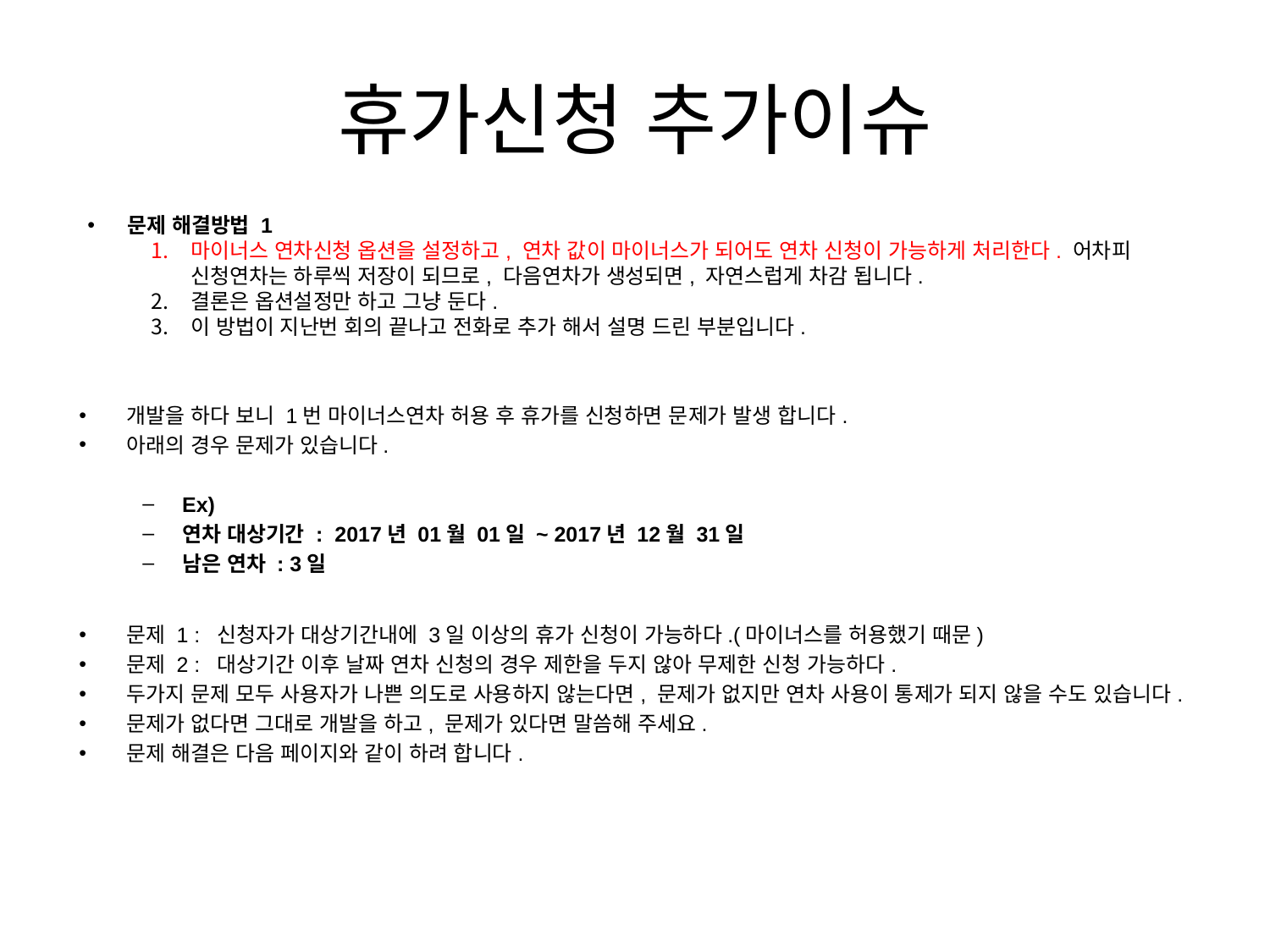

# 휴가신청 추가이슈
문제 해결방법 1
마이너스 연차신청 옵션을 설정하고, 연차 값이 마이너스가 되어도 연차 신청이 가능하게 처리한다. 어차피 신청연차는 하루씩 저장이 되므로, 다음연차가 생성되면, 자연스럽게 차감 됩니다.
결론은 옵션설정만 하고 그냥 둔다.
이 방법이 지난번 회의 끝나고 전화로 추가 해서 설명 드린 부분입니다.

개발을 하다 보니 1번 마이너스연차 허용 후 휴가를 신청하면 문제가 발생 합니다.
아래의 경우 문제가 있습니다.

Ex)
연차 대상기간 :  2017년 01월 01일 ~ 2017년 12월 31일
남은 연차 : 3일

문제 1 :  신청자가 대상기간내에 3일 이상의 휴가 신청이 가능하다.(마이너스를 허용했기 때문)
문제 2 :  대상기간 이후 날짜 연차 신청의 경우 제한을 두지 않아 무제한 신청 가능하다.
두가지 문제 모두 사용자가 나쁜 의도로 사용하지 않는다면, 문제가 없지만 연차 사용이 통제가 되지 않을 수도 있습니다.
문제가 없다면 그대로 개발을 하고, 문제가 있다면 말씀해 주세요.
문제 해결은 다음 페이지와 같이 하려 합니다.